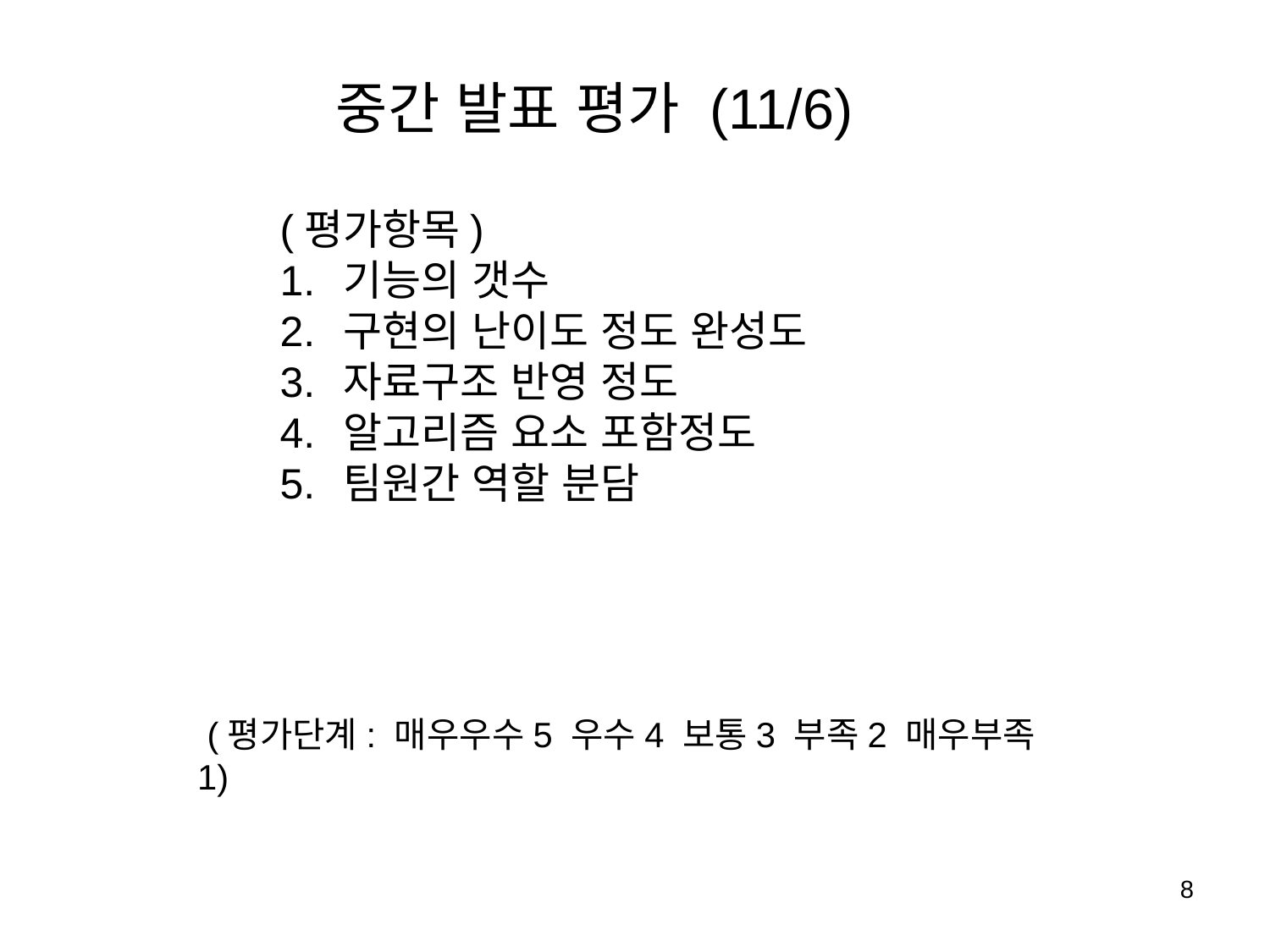

중간 발표 평가 (11/6)
(평가항목)
기능의 갯수
구현의 난이도 정도 완성도
자료구조 반영 정도
알고리즘 요소 포함정도
팀원간 역할 분담
 (평가단계: 매우우수5 우수4 보통3 부족2 매우부족1)
8